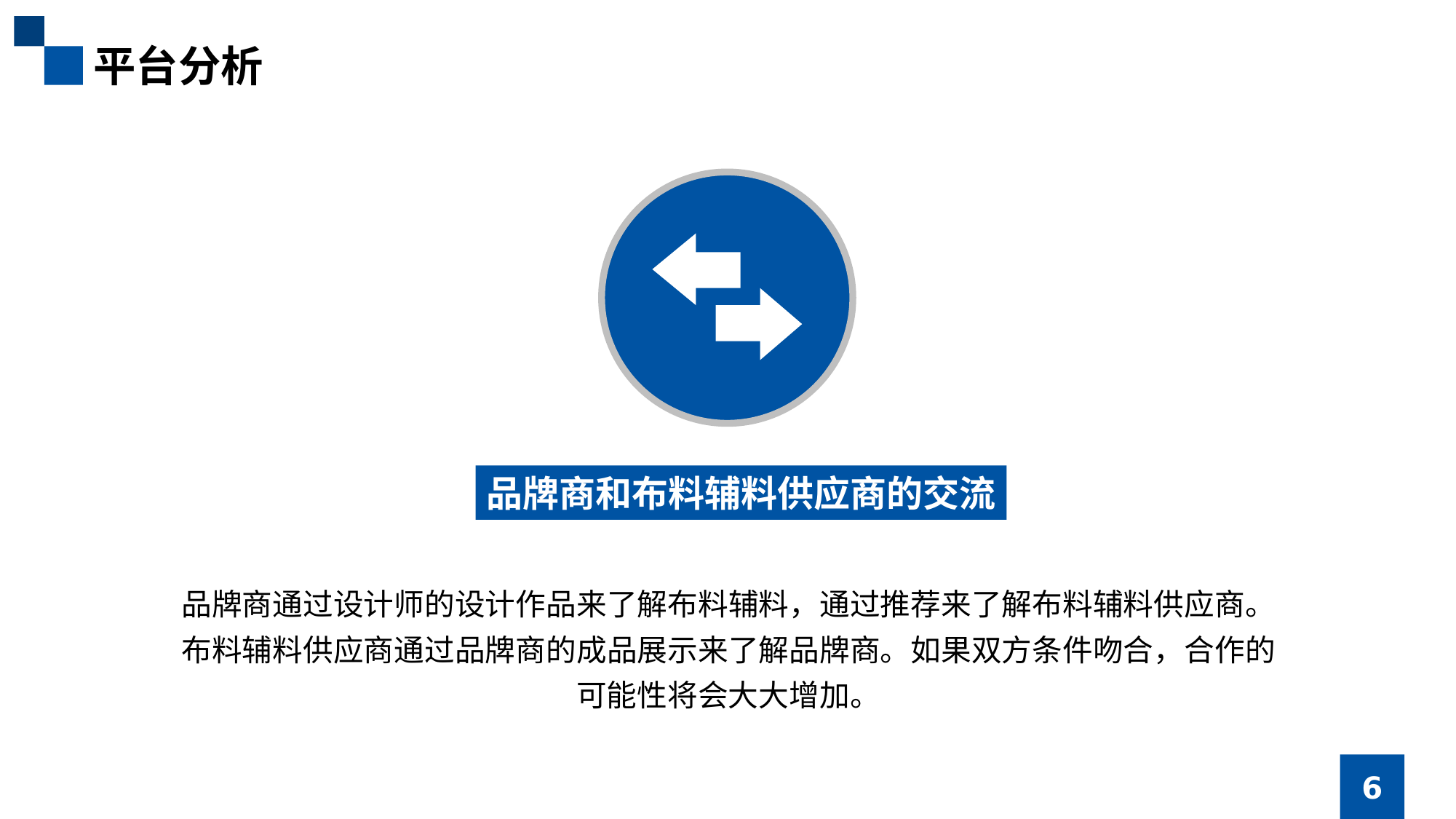

平台分析

品牌商和布料辅料供应商的交流
品牌商通过设计师的设计作品来了解布料辅料，通过推荐来了解布料辅料供应商。布料辅料供应商通过品牌商的成品展示来了解品牌商。如果双方条件吻合，合作的可能性将会大大增加。
6